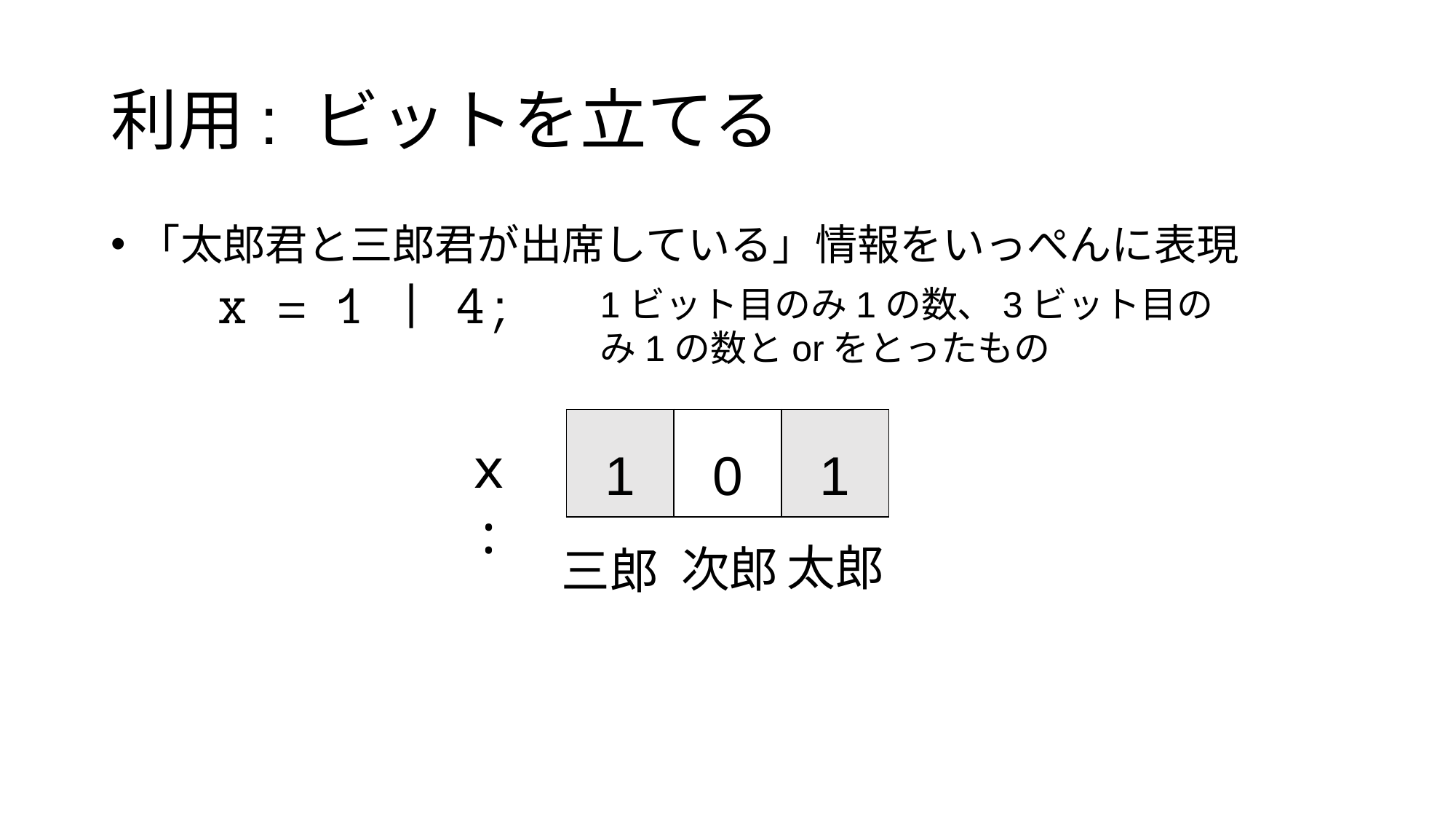

# 利用: ビットを立てる
「太郎君と三郎君が出席している」情報をいっぺんに表現
x = 1 | 4;

1ビット目のみ1の数、3ビット目のみ1の数とorをとったもの
| 1 | 0 | 1 |
| --- | --- | --- |
x:
太郎
次郎
三郎